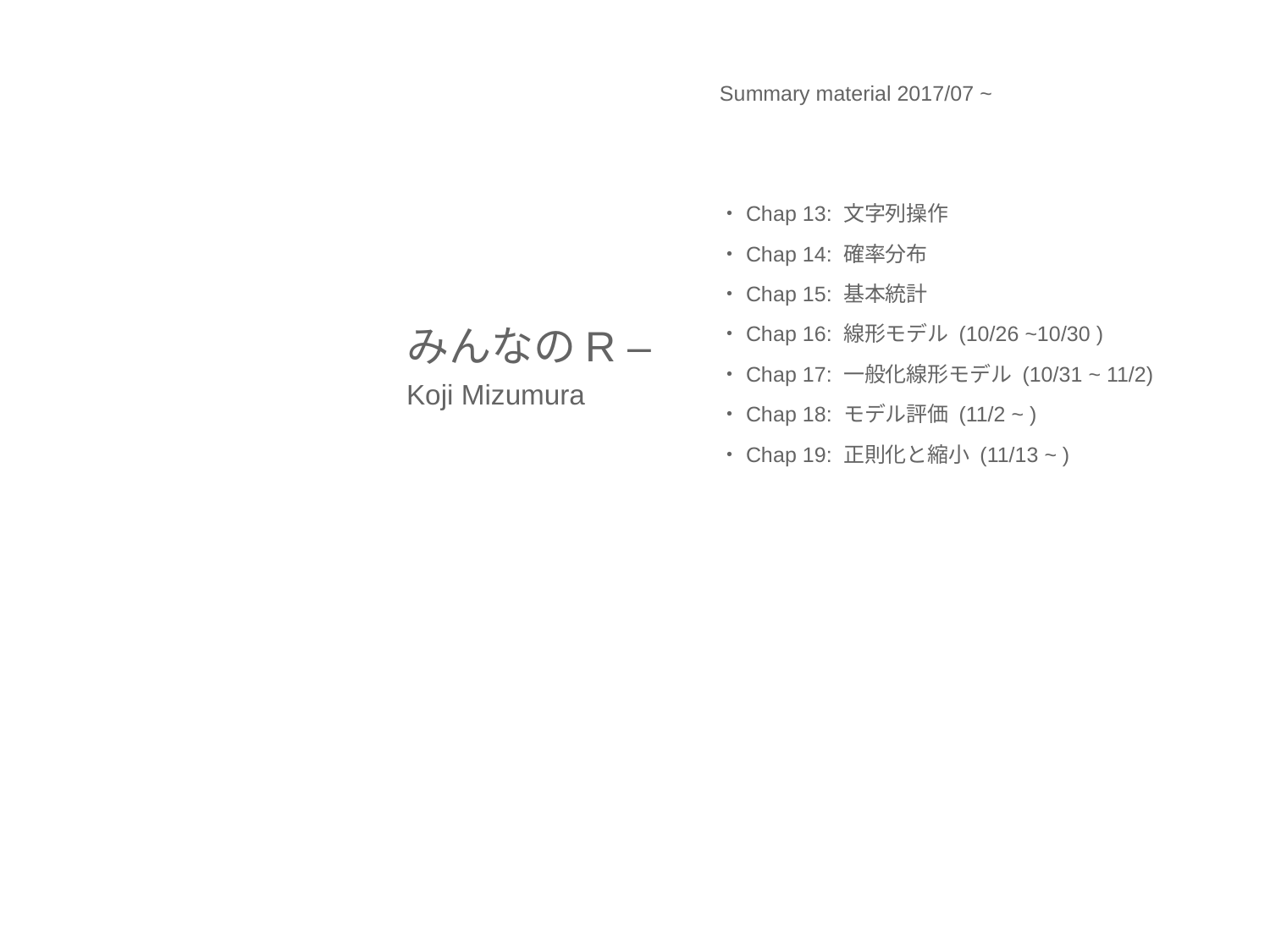

Summary material 2017/07 ~

・Chap 13: 文字列操作
・Chap 14: 確率分布
・Chap 15: 基本統計
・Chap 16: 線形モデル (10/26 ~10/30 )
・Chap 17: 一般化線形モデル (10/31 ~ 11/2)
・Chap 18: モデル評価 (11/2 ~ )
・Chap 19: 正則化と縮小 (11/13 ~ )

みんなのR –
Koji Mizumura